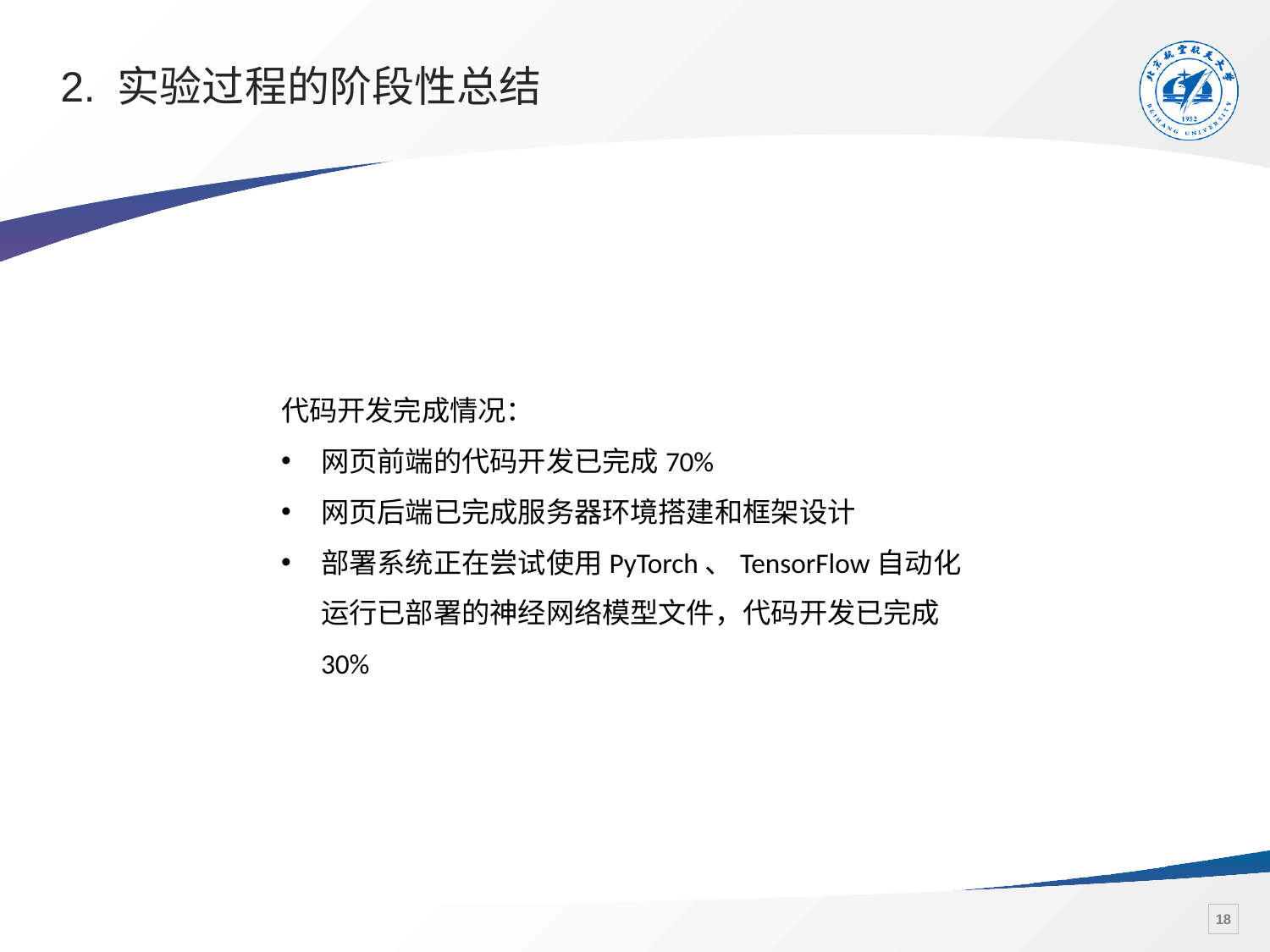

# 2. 实验过程的阶段性总结
代码开发完成情况：
网页前端的代码开发已完成70%
网页后端已完成服务器环境搭建和框架设计
部署系统正在尝试使用PyTorch、TensorFlow自动化运行已部署的神经网络模型文件，代码开发已完成30%